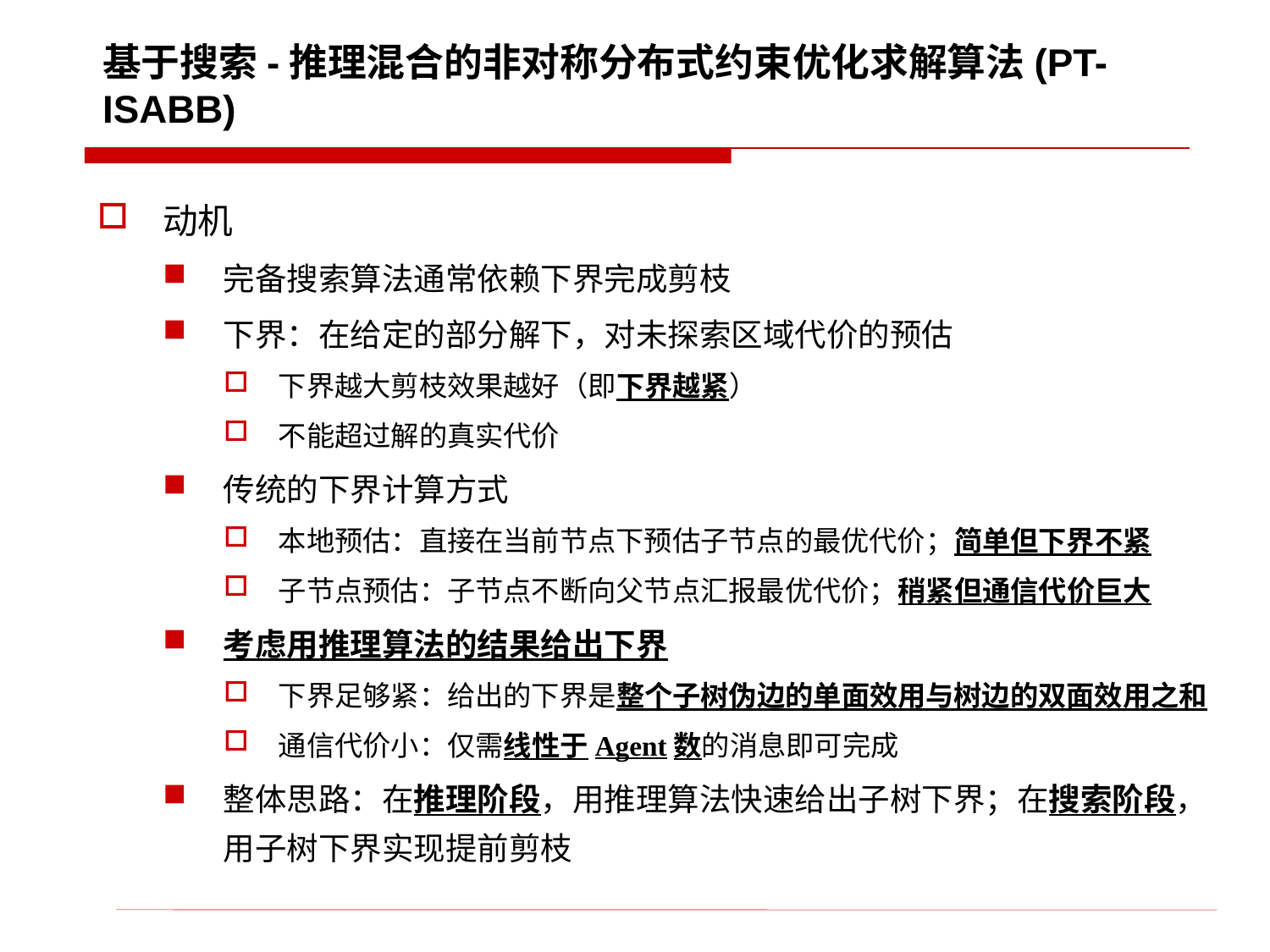

# 基于搜索-推理混合的非对称分布式约束优化求解算法(PT-ISABB)

动机
完备搜索算法通常依赖下界完成剪枝
下界：在给定的部分解下，对未探索区域代价的预估
下界越大剪枝效果越好（即下界越紧）
不能超过解的真实代价
传统的下界计算方式
本地预估：直接在当前节点下预估子节点的最优代价；简单但下界不紧
子节点预估：子节点不断向父节点汇报最优代价；稍紧但通信代价巨大
考虑用推理算法的结果给出下界
下界足够紧：给出的下界是整个子树伪边的单面效用与树边的双面效用之和
通信代价小：仅需线性于Agent数的消息即可完成
整体思路：在推理阶段，用推理算法快速给出子树下界；在搜索阶段，用子树下界实现提前剪枝